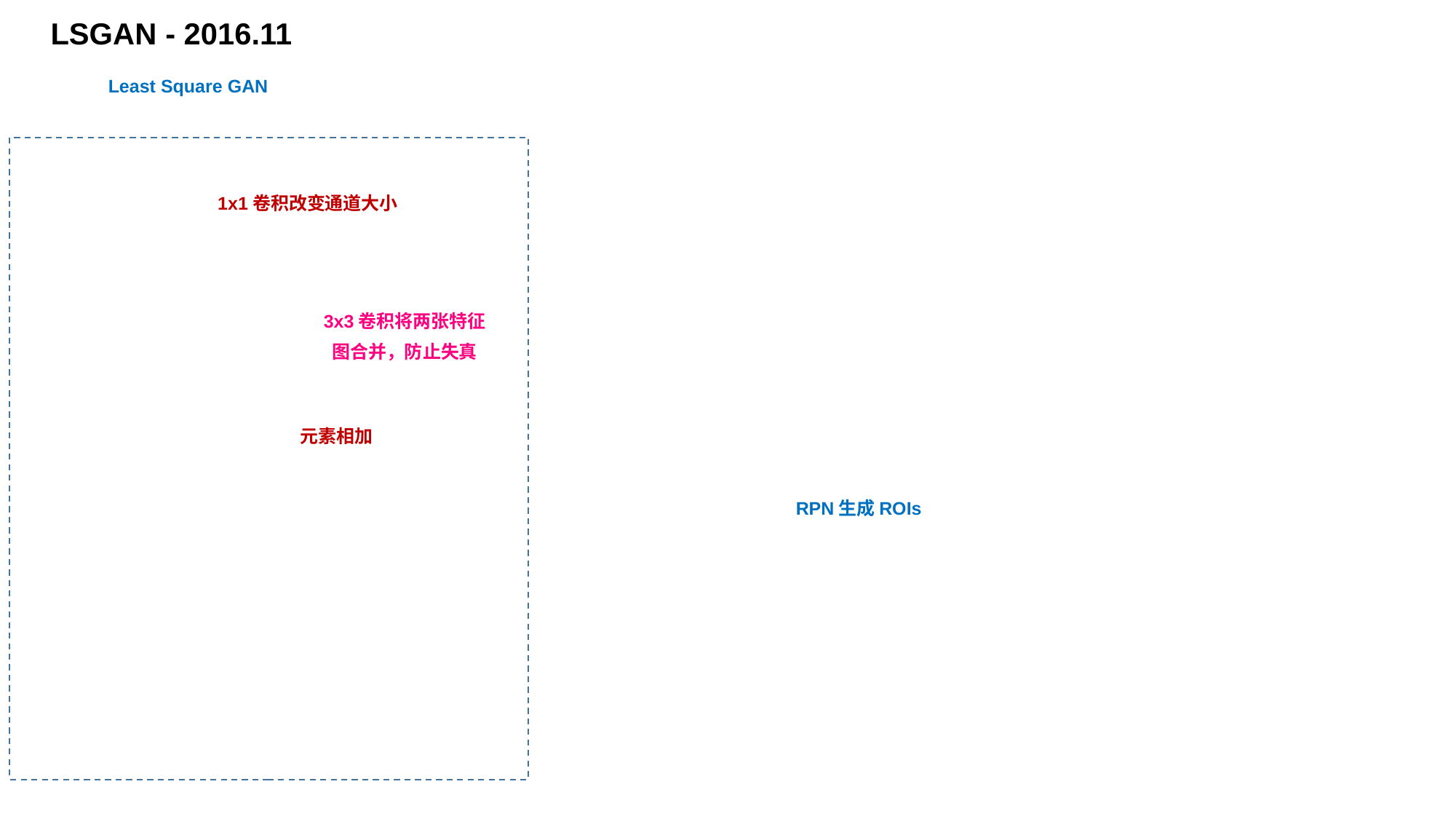

LSGAN - 2016.11
Least Square GAN

1x1卷积改变通道大小
3x3卷积将两张特征图合并，防止失真
元素相加
RPN生成ROIs